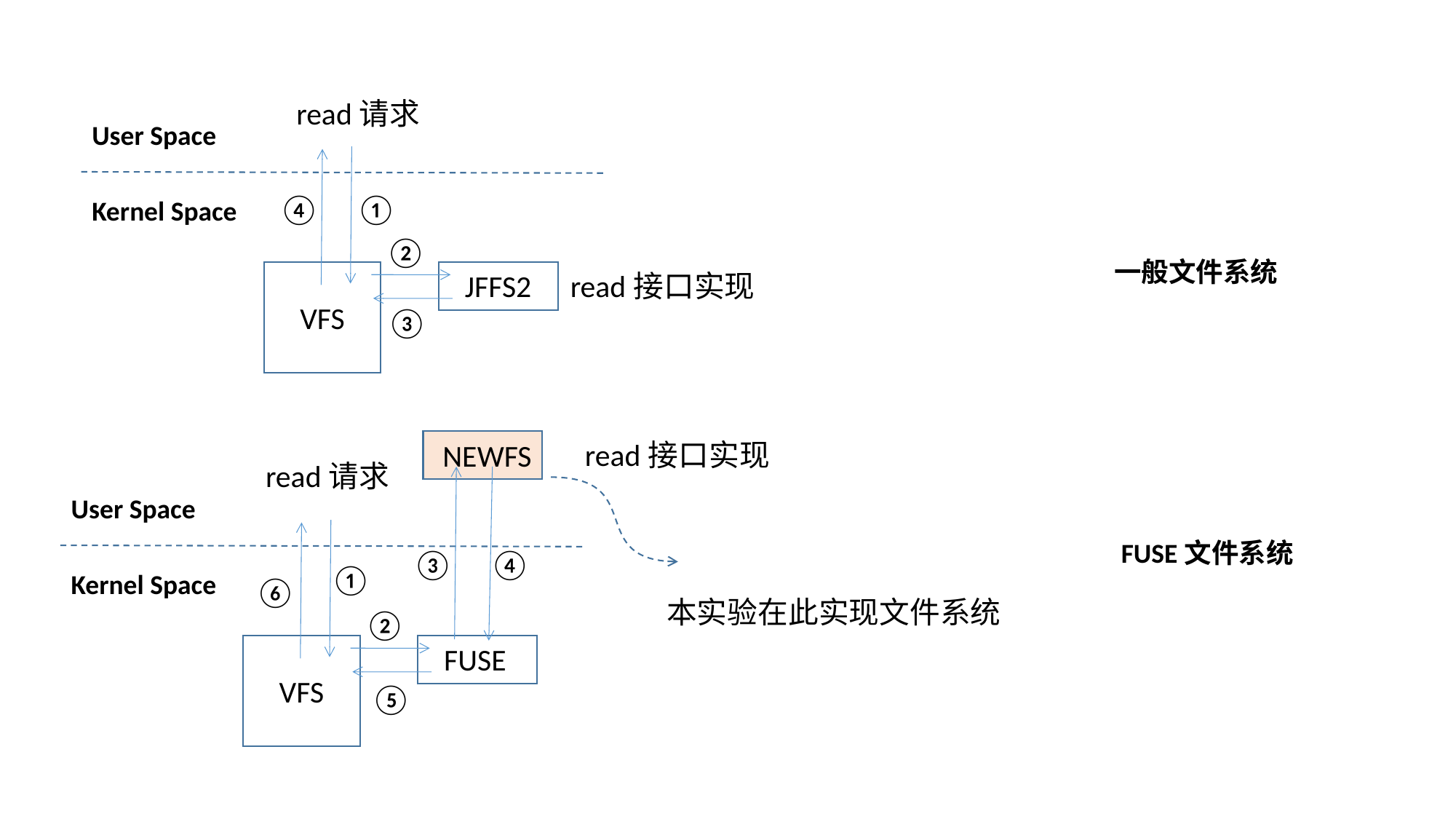

read请求
User Space
①
④
Kernel Space
②
一般文件系统

JFFS2
read接口实现
VFS
③

read接口实现
NEWFS
read请求
User Space
FUSE文件系统
③
④
①
Kernel Space
⑥
本实验在此实现文件系统
②

FUSE
VFS
⑤